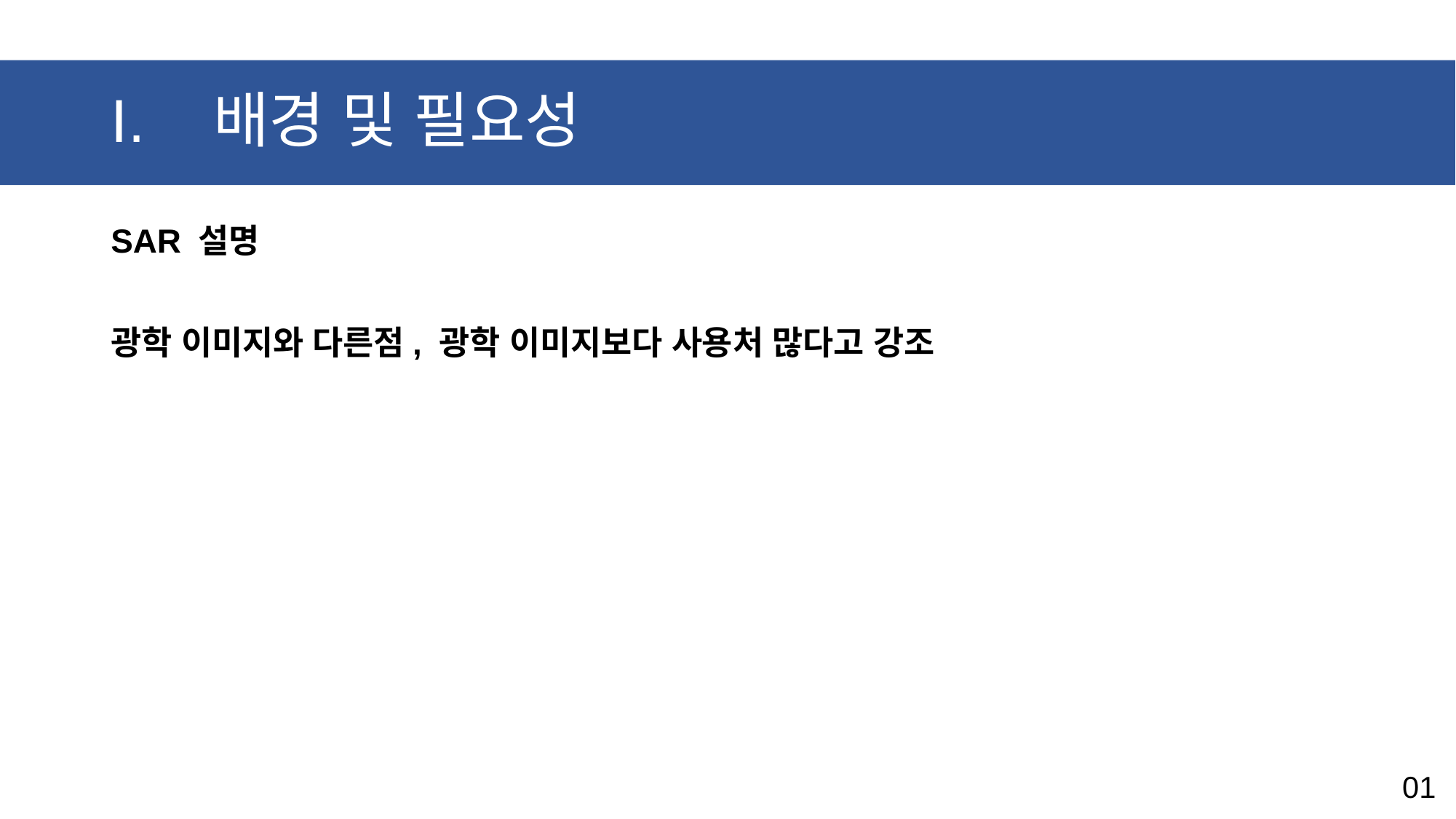

# 배경 및 필요성

SAR 설명

광학 이미지와 다른점, 광학 이미지보다 사용처 많다고 강조

01